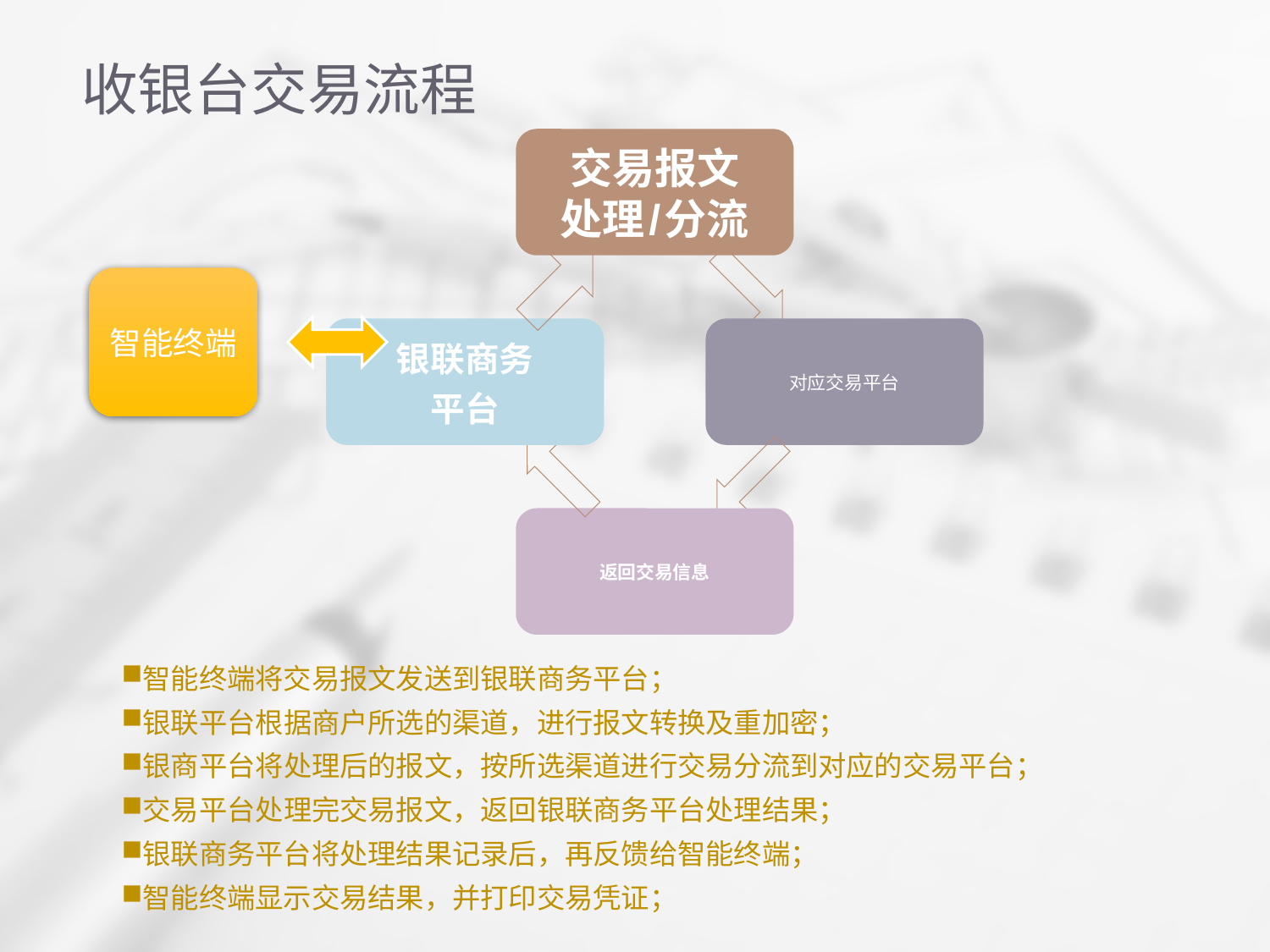

# 收银台交易流程
交易报文
处理/分流
对应交易平台
返回交易信息
银联商务
平台
智能终端

智能终端将交易报文发送到银联商务平台；
银联平台根据商户所选的渠道，进行报文转换及重加密；
银商平台将处理后的报文，按所选渠道进行交易分流到对应的交易平台；
交易平台处理完交易报文，返回银联商务平台处理结果；
银联商务平台将处理结果记录后，再反馈给智能终端；
智能终端显示交易结果，并打印交易凭证；